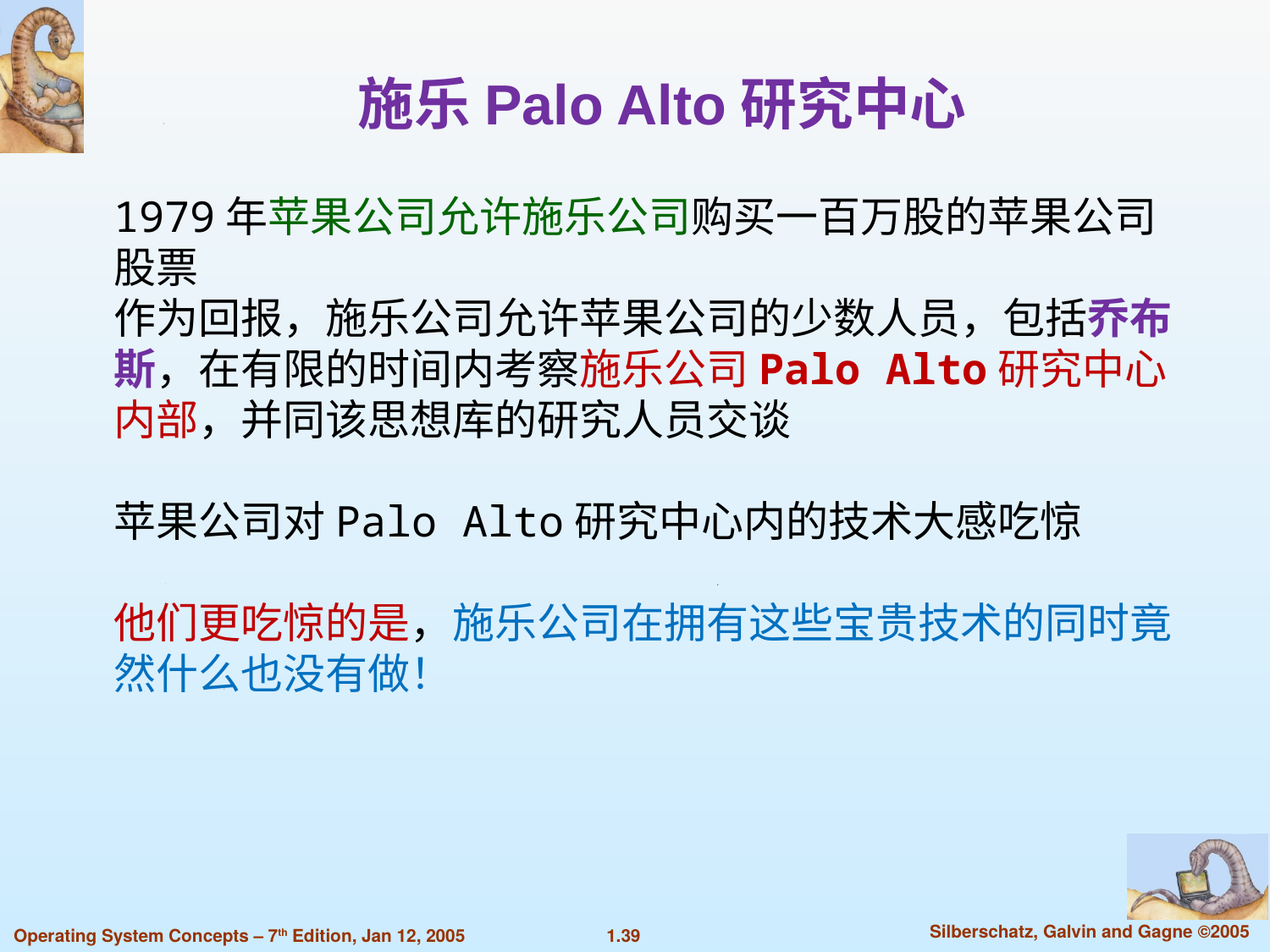

施乐Palo Alto研究中心
1979年苹果公司允许施乐公司购买一百万股的苹果公司股票
作为回报，施乐公司允许苹果公司的少数人员，包括乔布斯，在有限的时间内考察施乐公司Palo Alto研究中心内部，并同该思想库的研究人员交谈

苹果公司对Palo Alto研究中心内的技术大感吃惊

他们更吃惊的是，施乐公司在拥有这些宝贵技术的同时竟然什么也没有做！